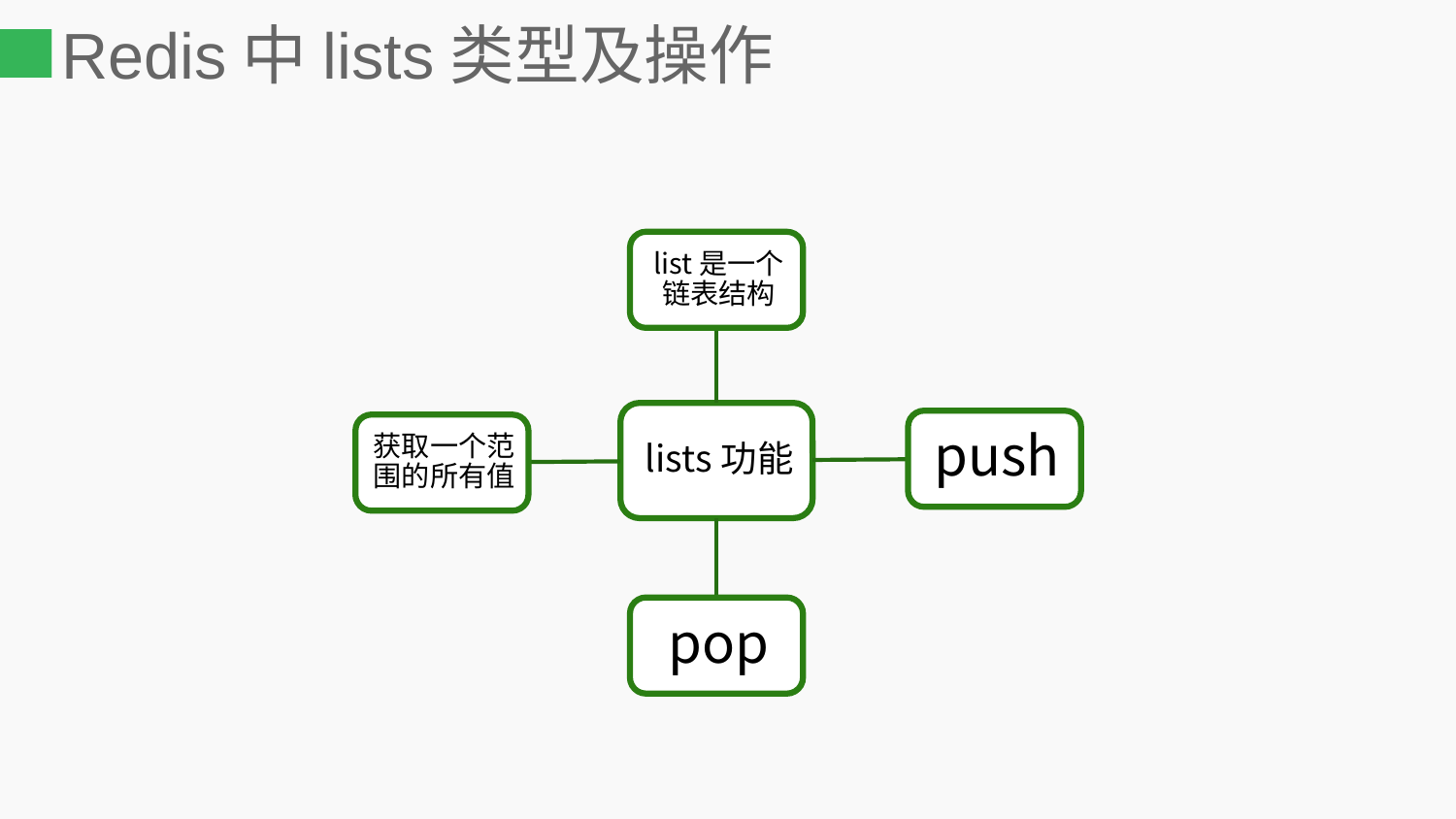

# Redis中lists类型及操作
lists功能
list是一个链表结构
push
pop
获取一个范围的所有值